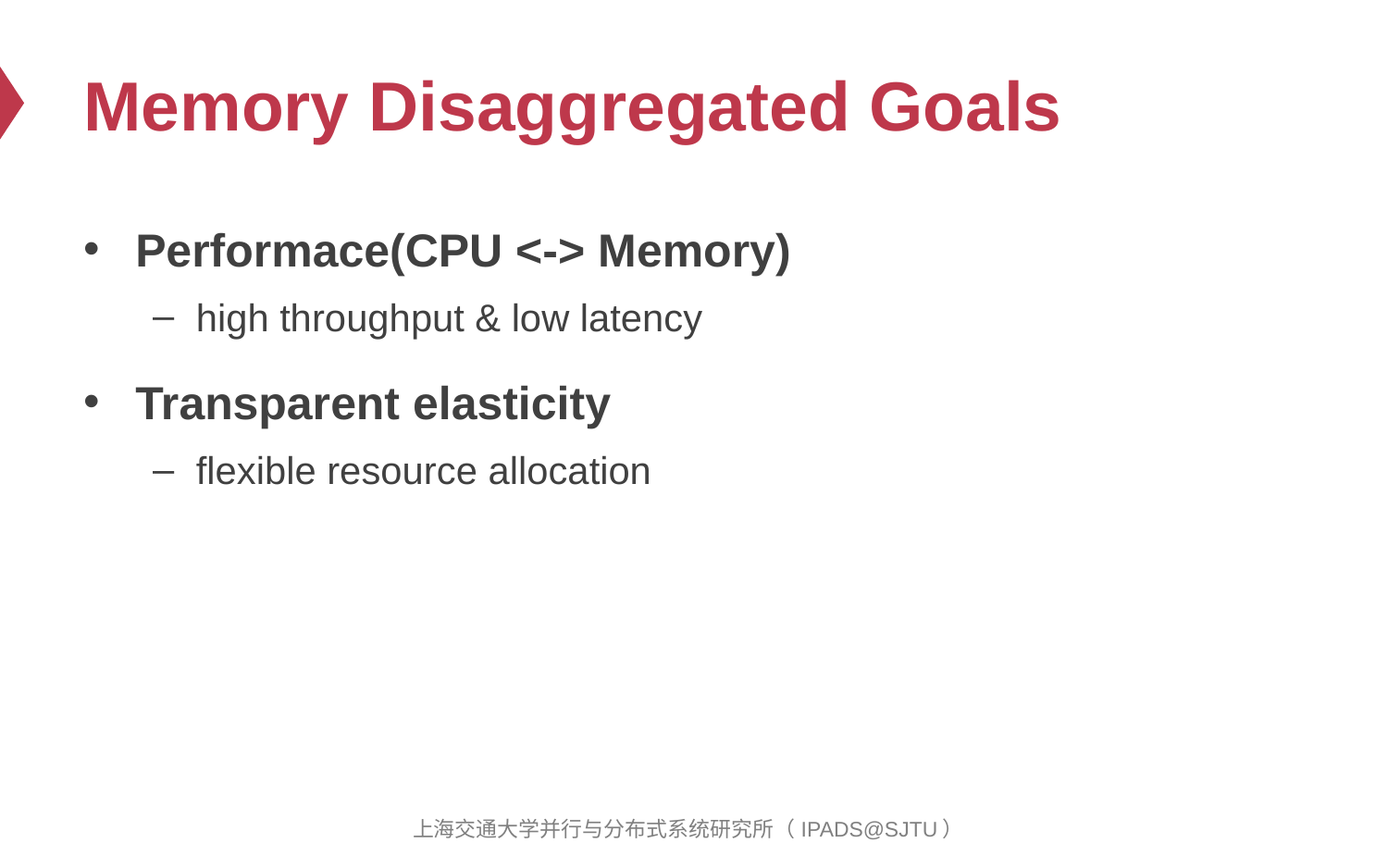

# Memory Disaggregated Goals
Performace(CPU <-> Memory)
high throughput & low latency
Transparent elasticity
flexible resource allocation
5
上海交通大学并行与分布式系统研究所（IPADS@SJTU）